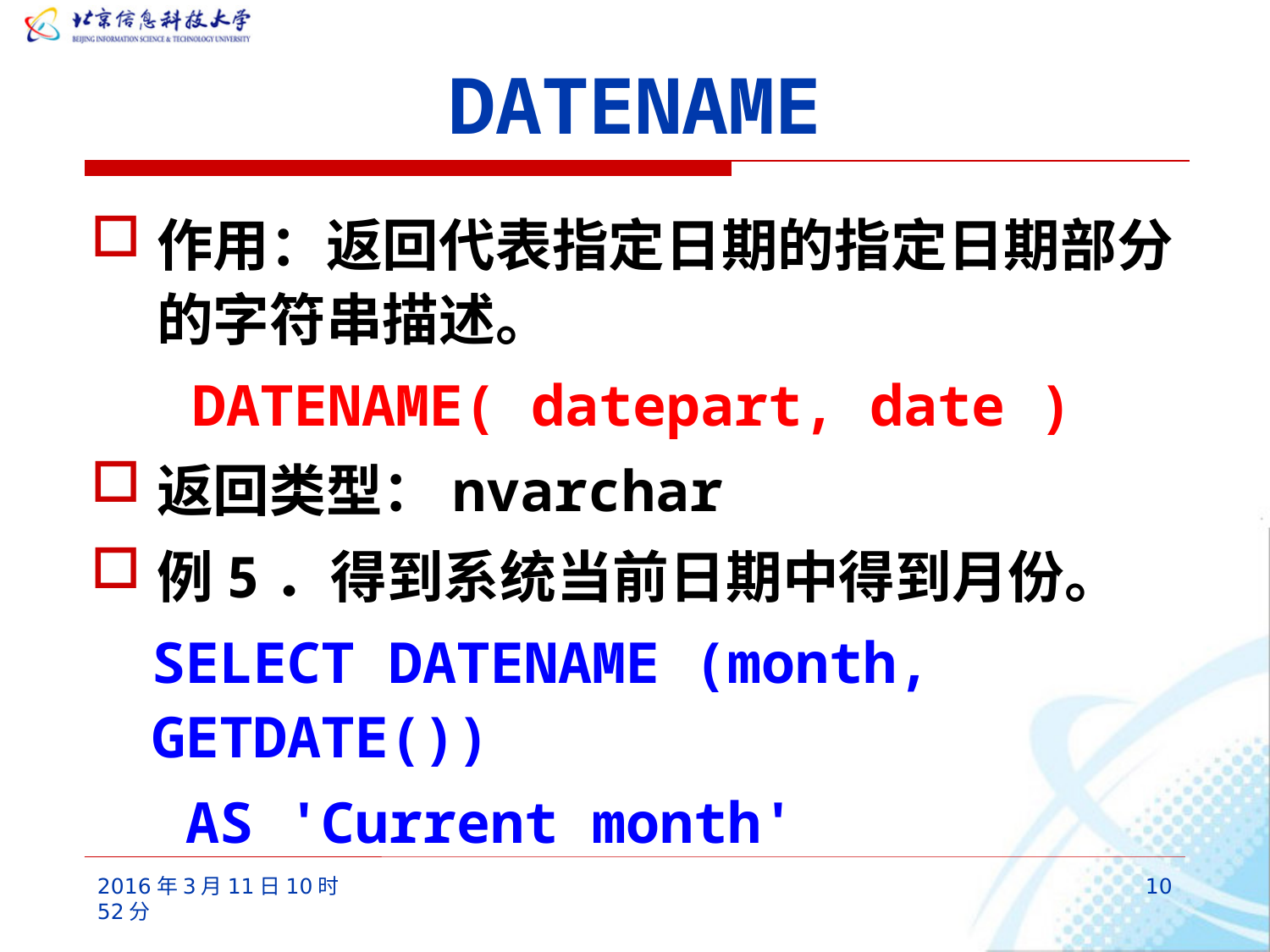

# DATENAME
作用：返回代表指定日期的指定日期部分的字符串描述。
   DATENAME( datepart, date )
返回类型：nvarchar
例5．得到系统当前日期中得到月份。
SELECT DATENAME (month, GETDATE())
 AS 'Current month'
2016年3月11日10时52分
10